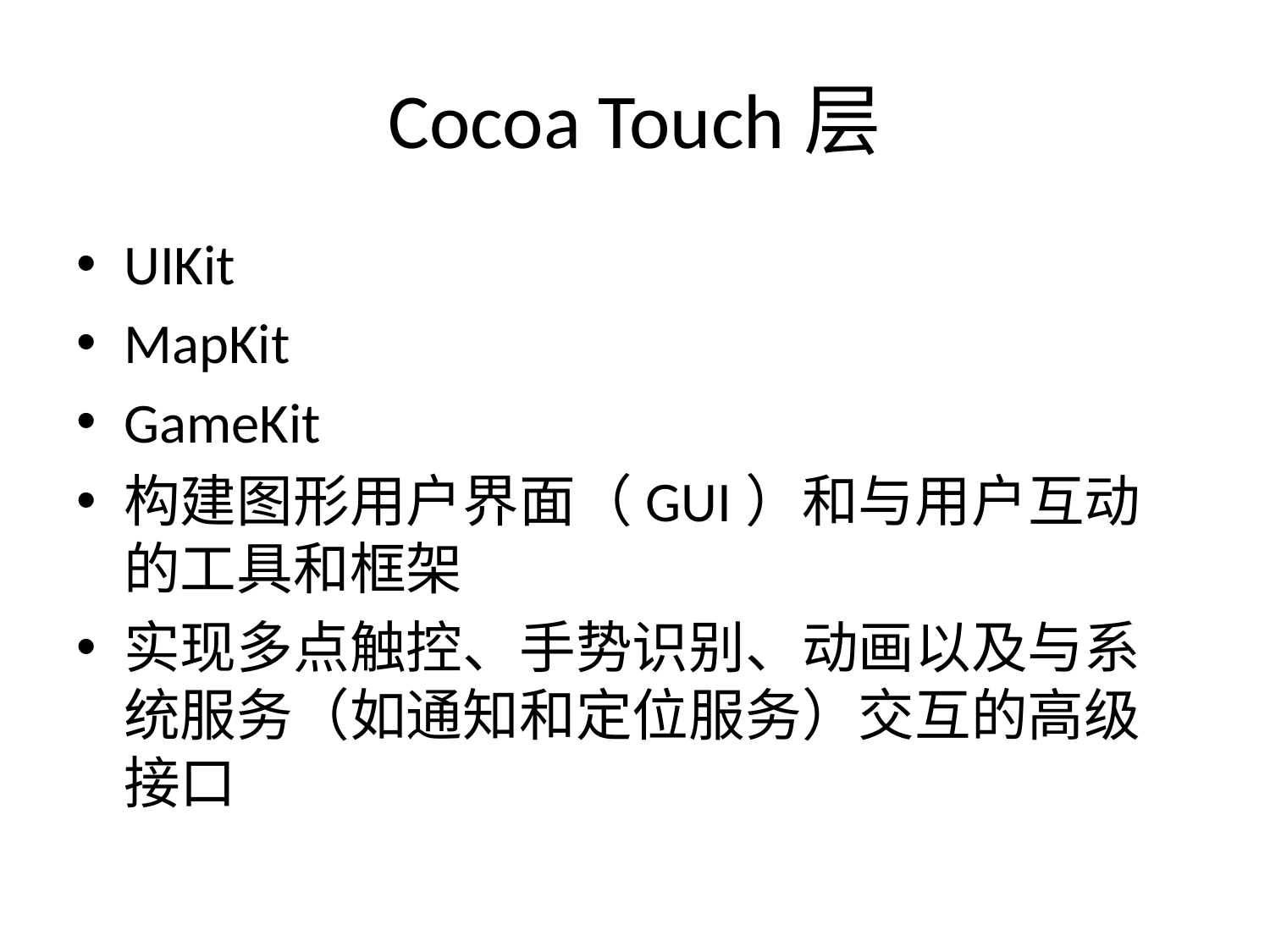

# Cocoa Touch层
UIKit
MapKit
GameKit
构建图形用户界面（GUI）和与用户互动的工具和框架
实现多点触控、手势识别、动画以及与系统服务（如通知和定位服务）交互的高级接口